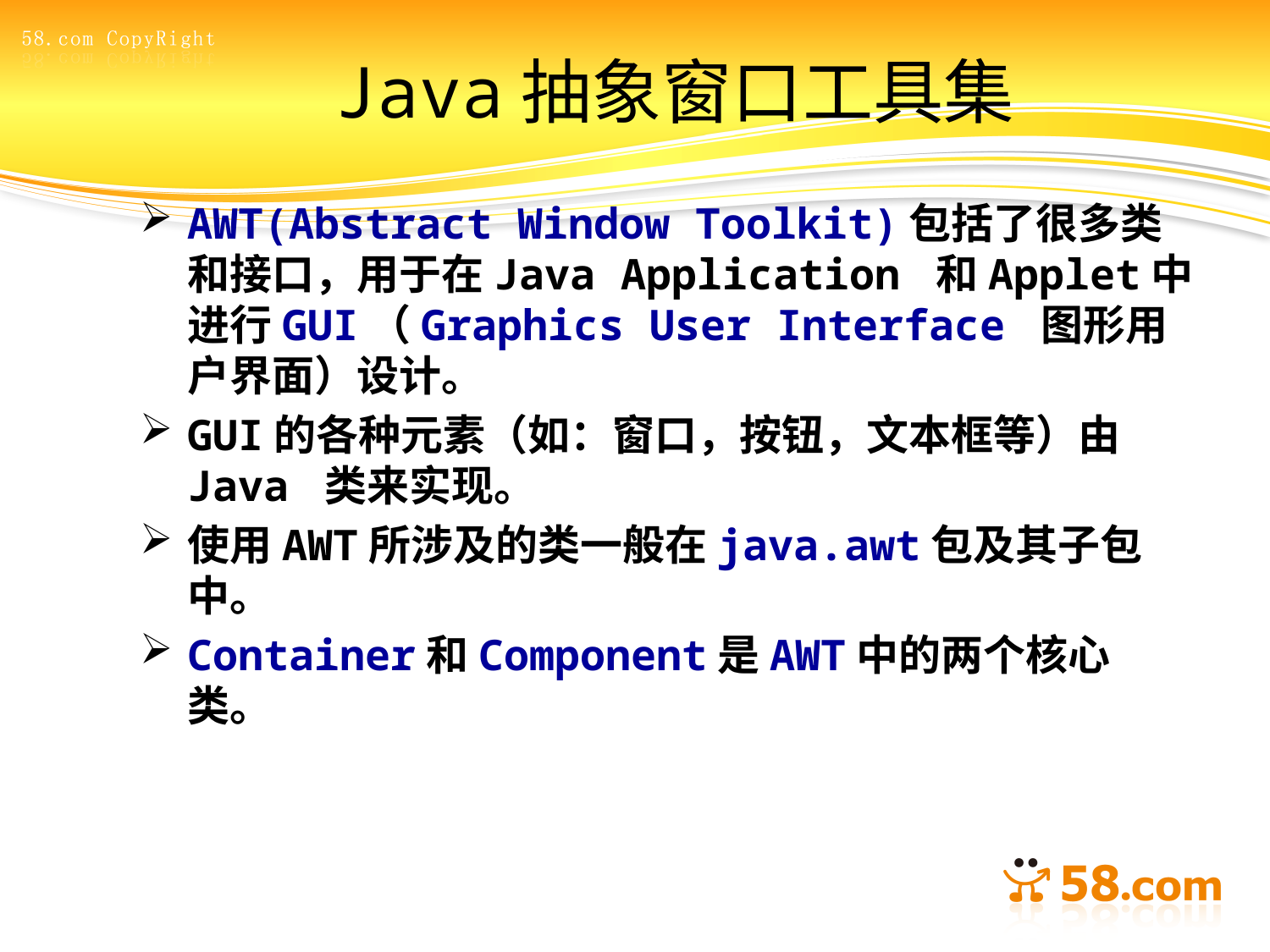

# Java抽象窗口工具集
AWT(Abstract Window Toolkit)包括了很多类和接口，用于在Java Application 和Applet中进行GUI（Graphics User Interface 图形用户界面）设计。
GUI的各种元素（如：窗口，按钮，文本框等）由Java 类来实现。
使用AWT所涉及的类一般在java.awt包及其子包中。
Container和Component是AWT中的两个核心类。